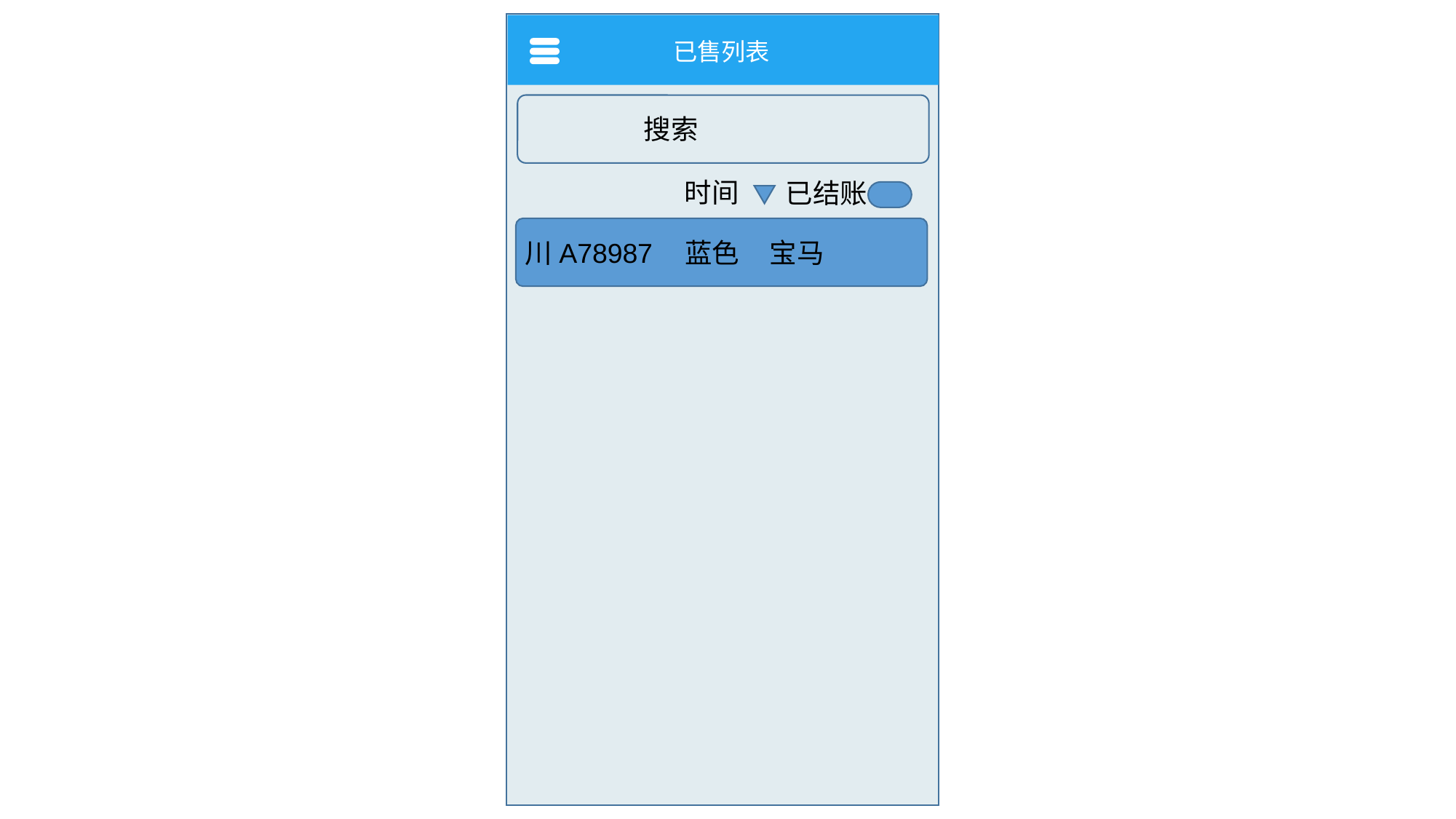

已售列表

搜索
时间
已结账

川A78987
蓝色
宝马